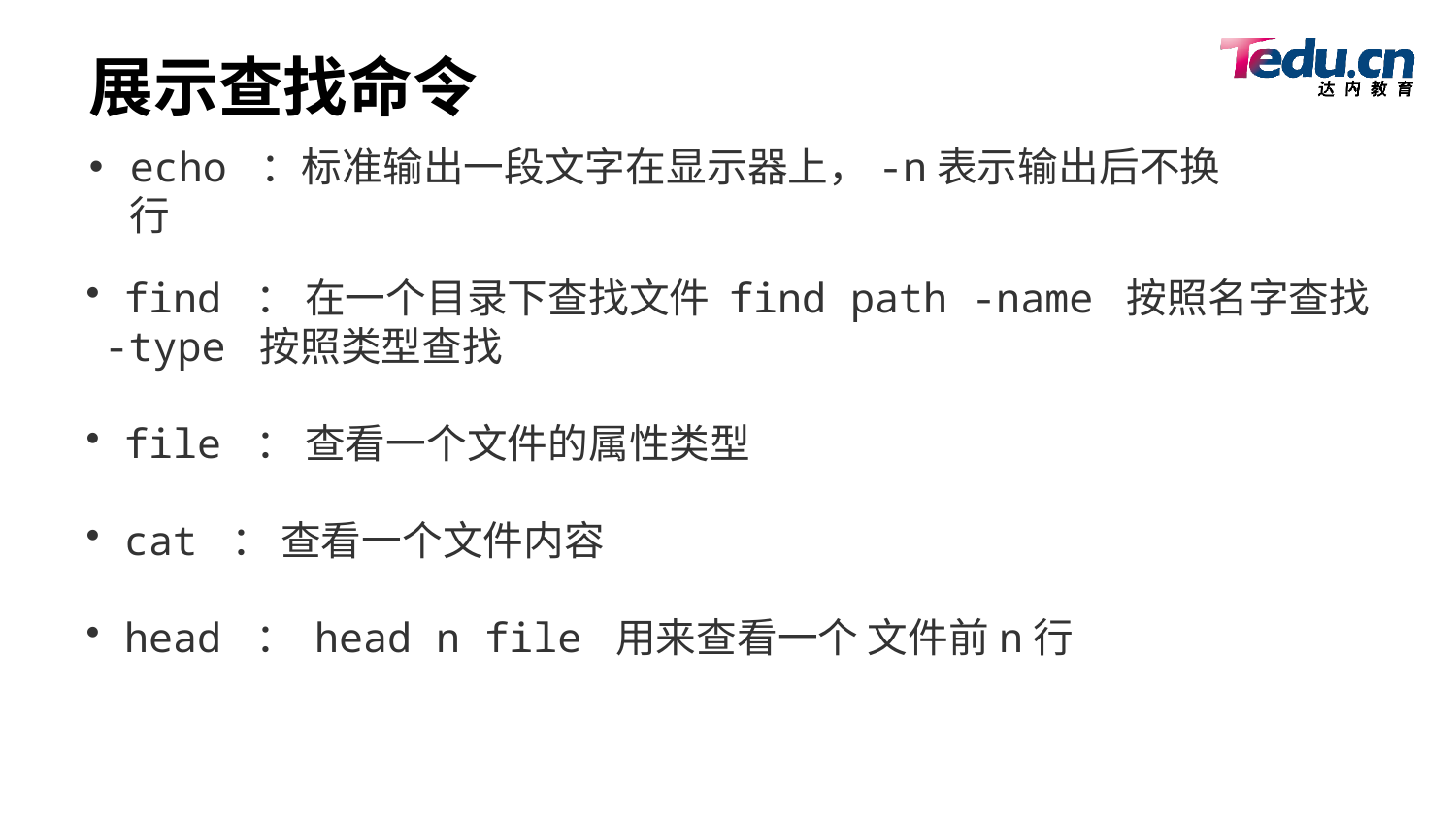

# 展示查找命令
echo ：标准输出一段文字在显示器上，-n表示输出后不换行
 find ： 在一个目录下查找文件 find path -name 按照名字查找 -type 按照类型查找

 file ： 查看一个文件的属性类型

 cat ： 查看一个文件内容

 head ： head n file 用来查看一个 文件前n行